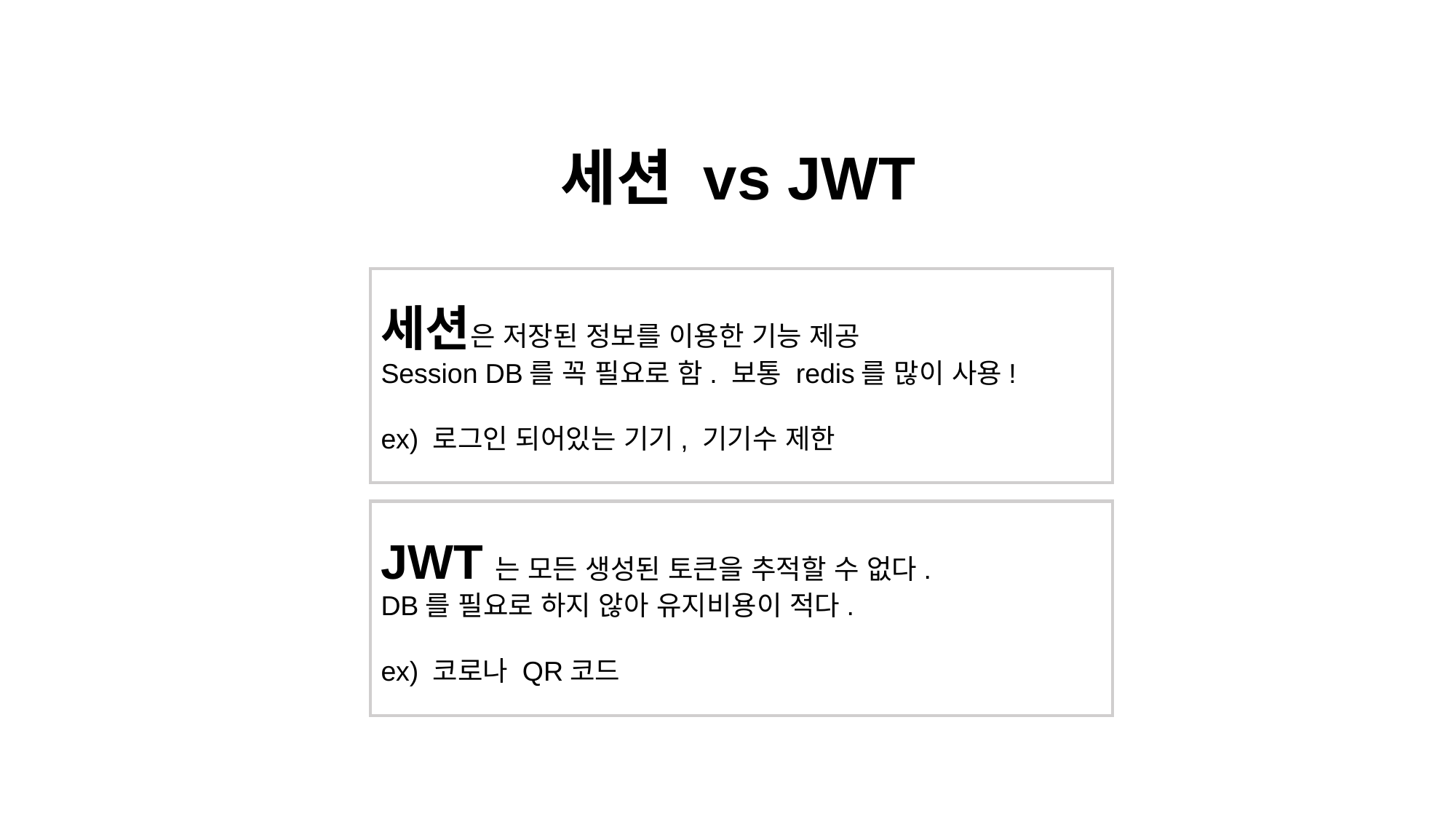

# 세션 vs JWT
세션은 저장된 정보를 이용한 기능 제공
Session DB를 꼭 필요로 함. 보통 redis를 많이 사용!

ex) 로그인 되어있는 기기, 기기수 제한
JWT는 모든 생성된 토큰을 추적할 수 없다.
DB를 필요로 하지 않아 유지비용이 적다.

ex) 코로나 QR코드